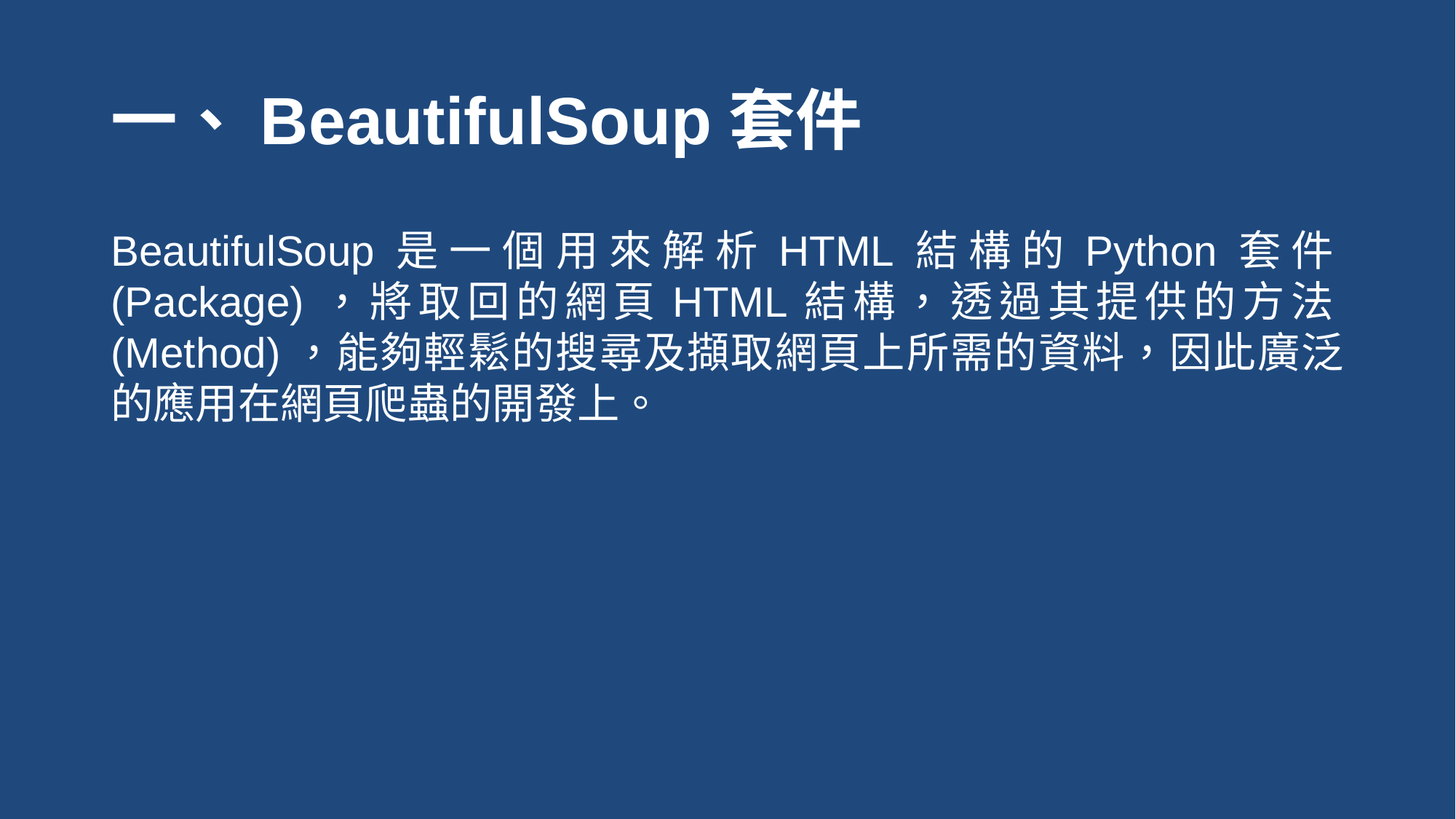

# 一、BeautifulSoup套件
BeautifulSoup是一個用來解析HTML結構的Python套件(Package)，將取回的網頁HTML結構，透過其提供的方法(Method)，能夠輕鬆的搜尋及擷取網頁上所需的資料，因此廣泛的應用在網頁爬蟲的開發上。